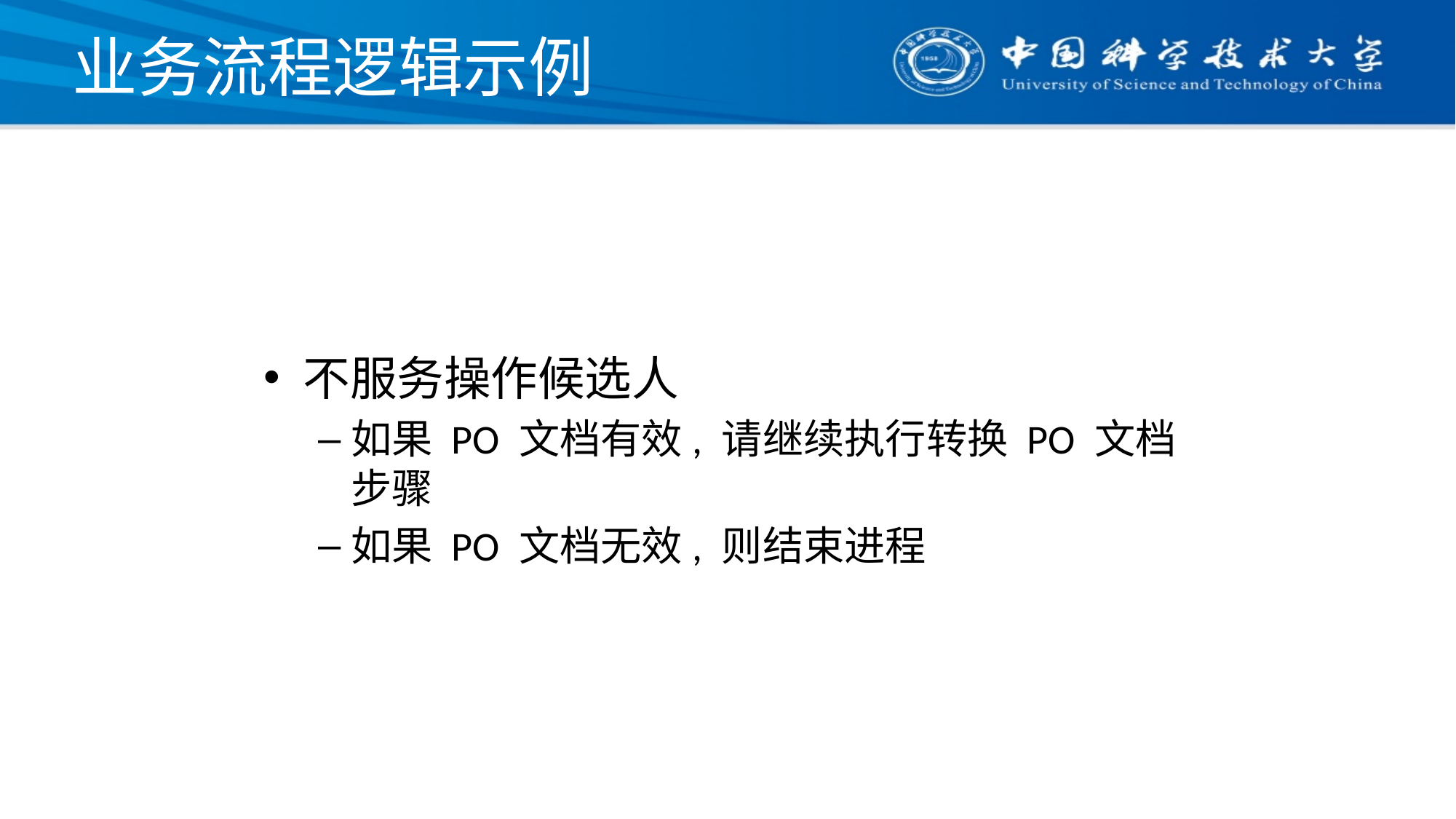

# 业务流程逻辑示例

不服务操作候选人
如果 PO 文档有效, 请继续执行转换 PO 文档步骤
如果 PO 文档无效, 则结束进程